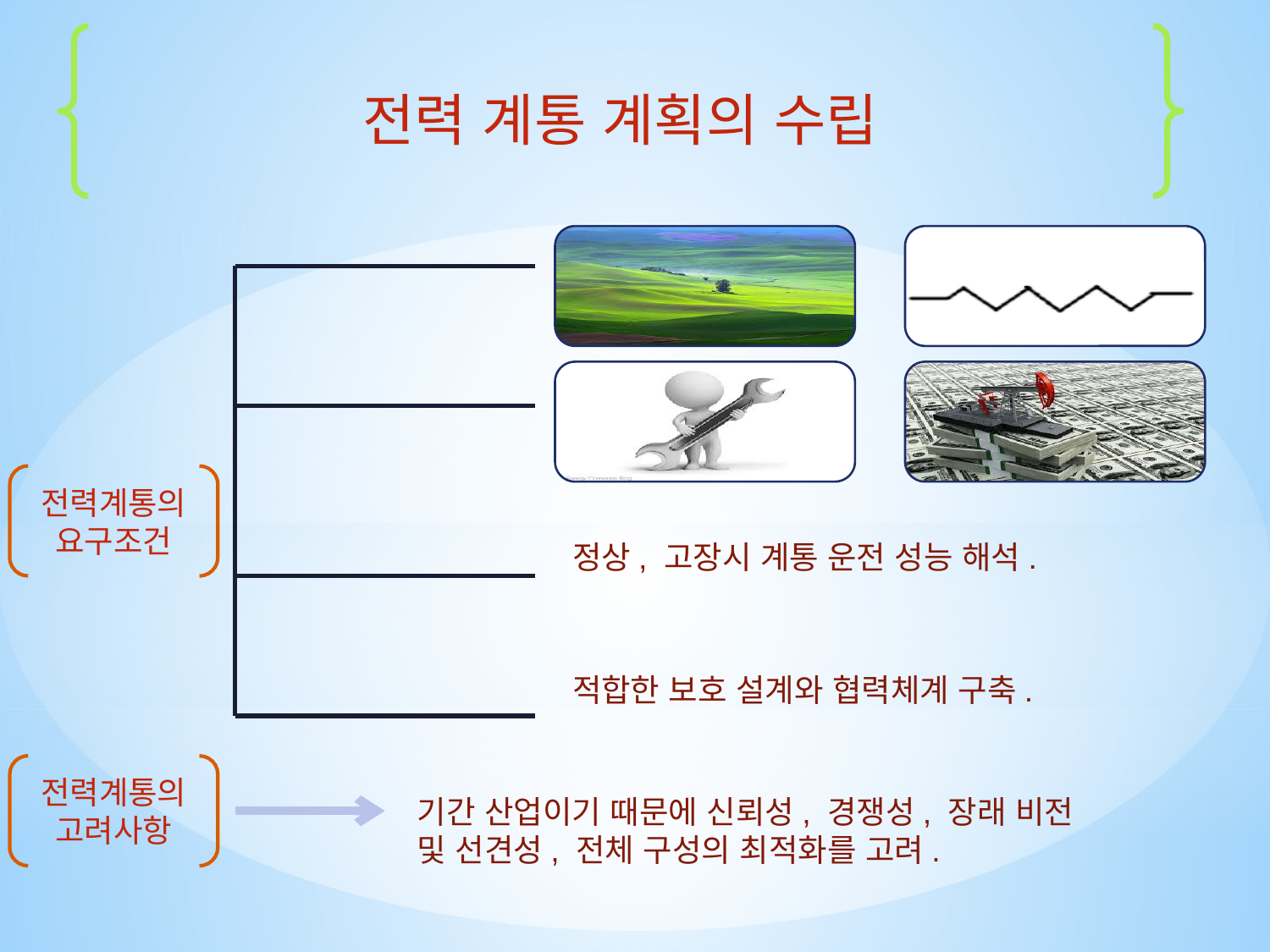

전력 계통 계획의 수립

전력계통의 요구조건
정상, 고장시 계통 운전 성능 해석.
적합한 보호 설계와 협력체계 구축.
전력계통의 고려사항
기간 산업이기 때문에 신뢰성, 경쟁성, 장래 비전 및 선견성, 전체 구성의 최적화를 고려.